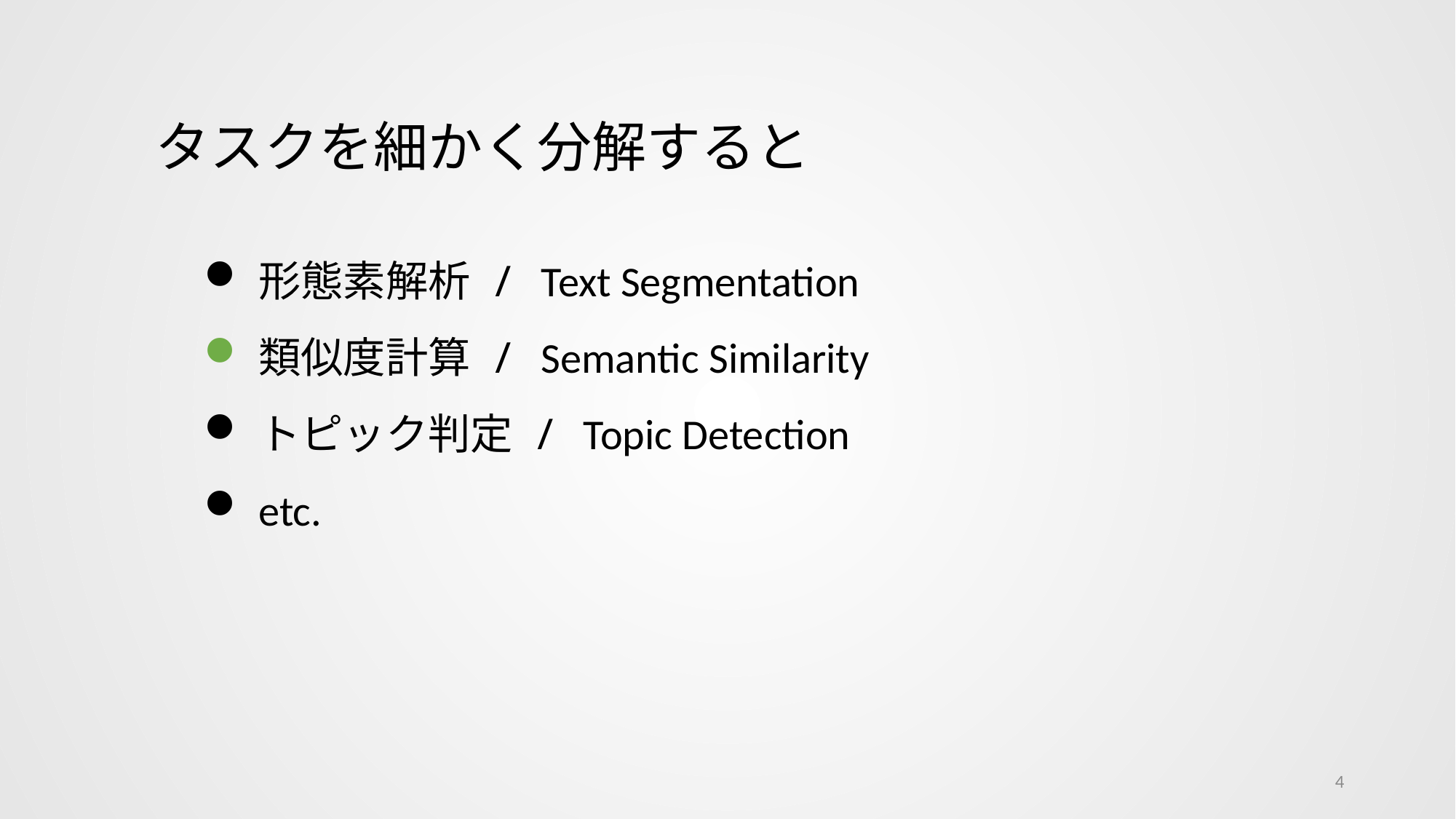

タスクを細かく分解すると
形態素解析 / Text Segmentation
類似度計算 / Semantic Similarity
トピック判定 / Topic Detection
etc.
4